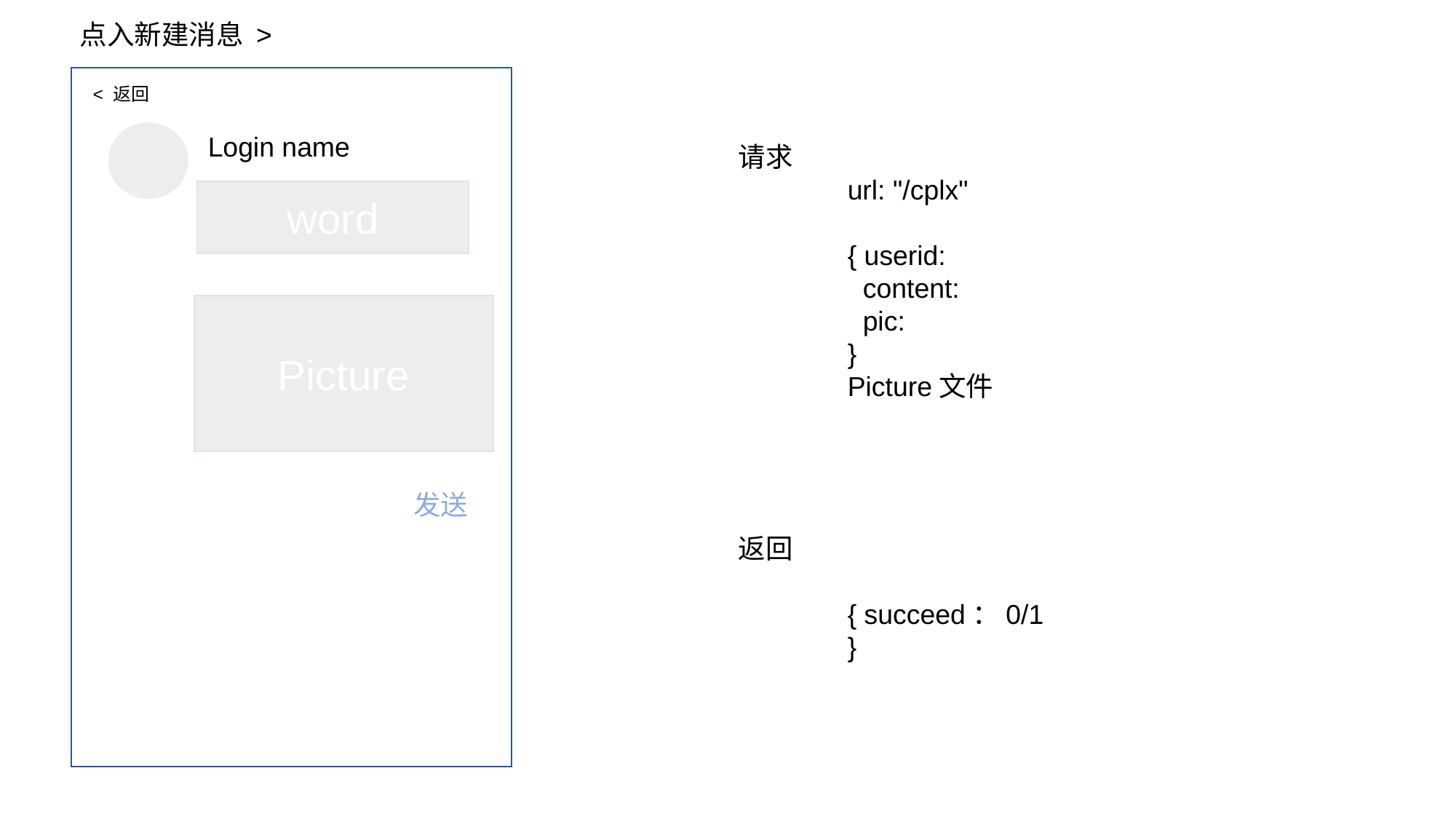

点入新建消息 >

< 返回

Login name
请求
url: "/cplx"

{ userid:
  content:
  pic:
}
Picture文件
word
Picture
发送
返回

{ succeed：0/1
}